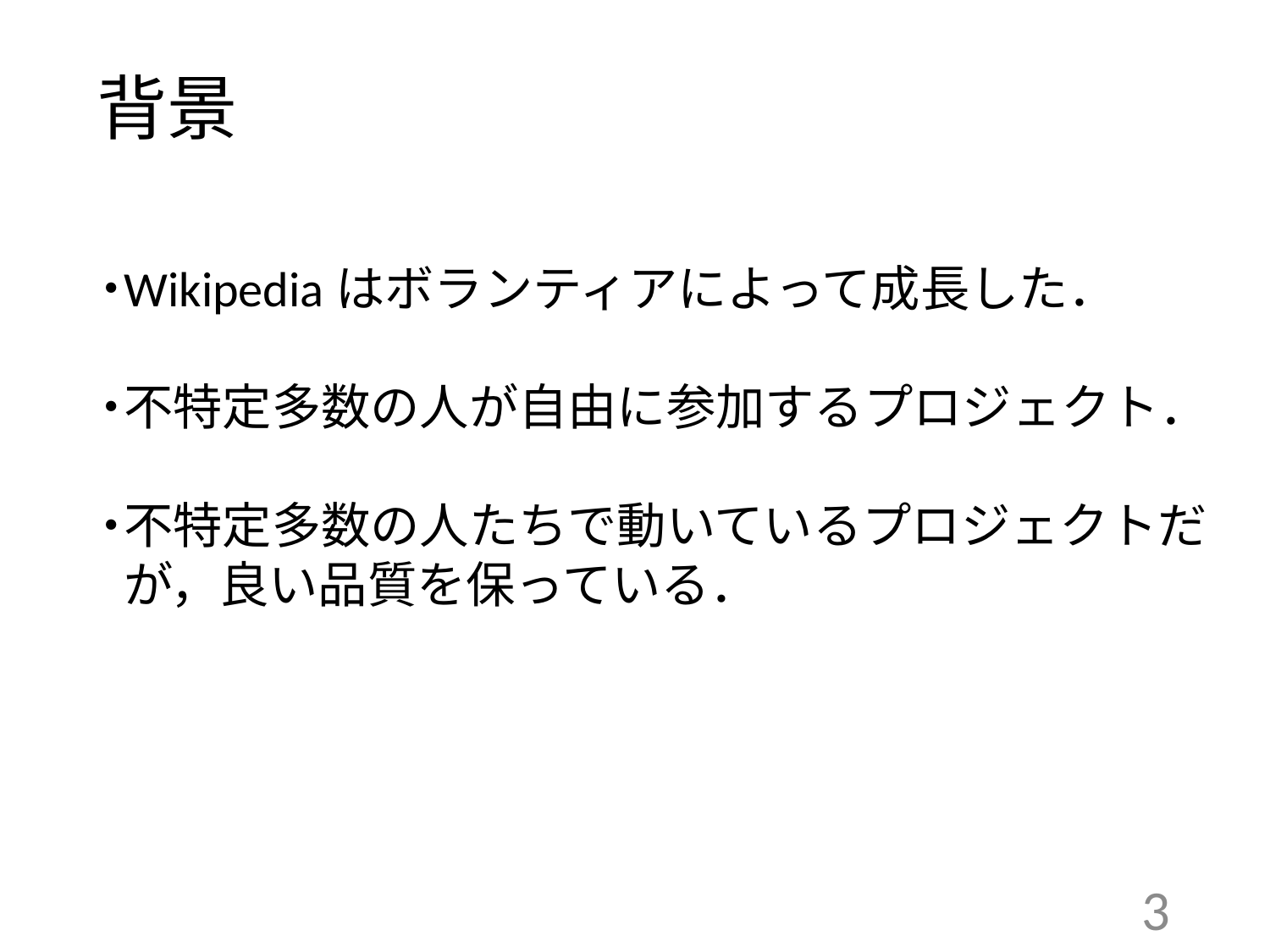

背景
・

・

・
Wikipediaはボランティアによって成長した．

不特定多数の人が自由に参加するプロジェクト．

不特定多数の人たちで動いているプロジェクトだが，良い品質を保っている．
3